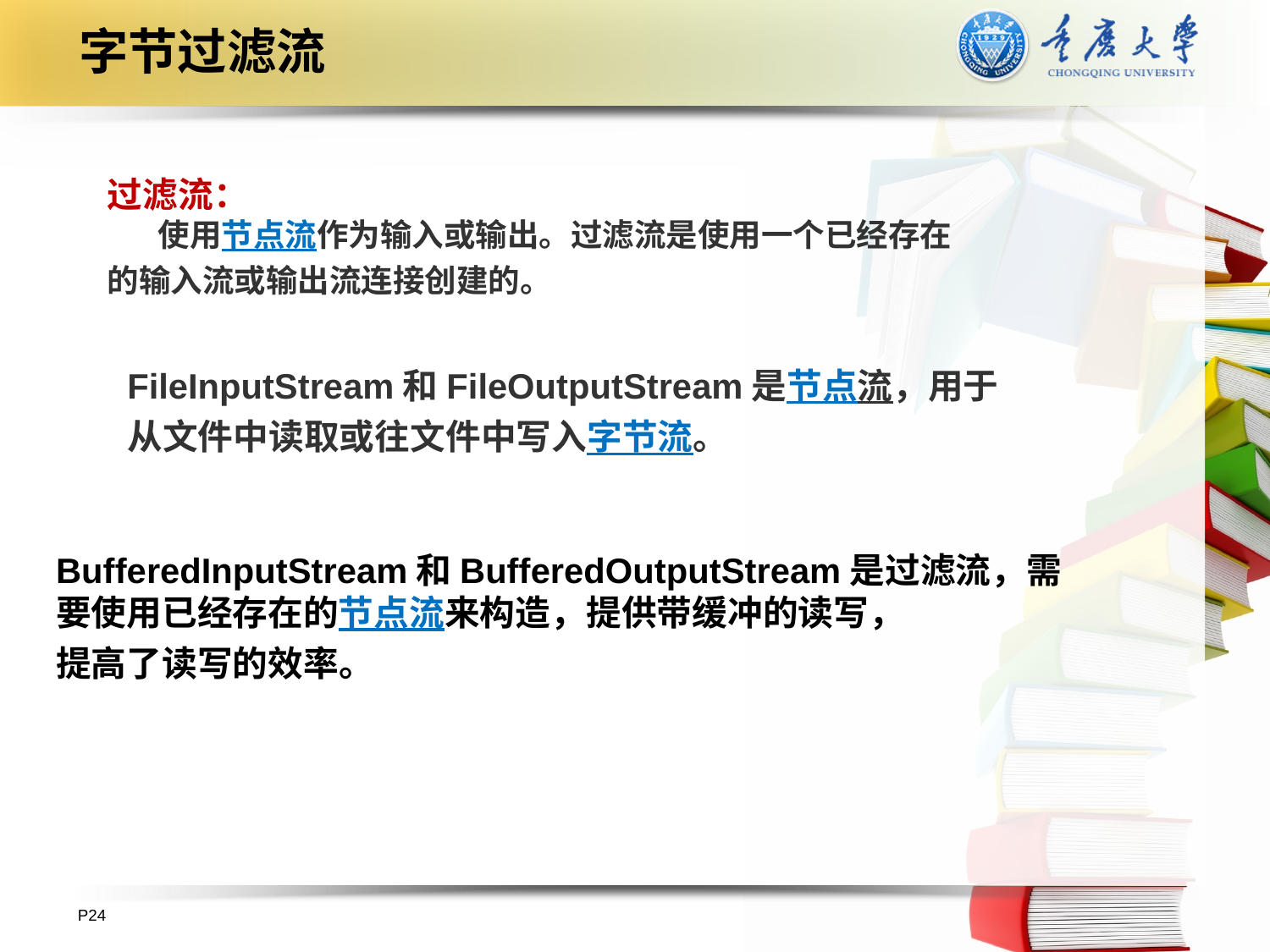

# 字节过滤流
过滤流：
      使用节点流作为输入或输出。过滤流是使用一个已经存在的输入流或输出流连接创建的。
FileInputStream和FileOutputStream是节点流，用于从文件中读取或往文件中写入字节流。
BufferedInputStream和BufferedOutputStream是过滤流，需
要使用已经存在的节点流来构造，提供带缓冲的读写，
提高了读写的效率。
P24